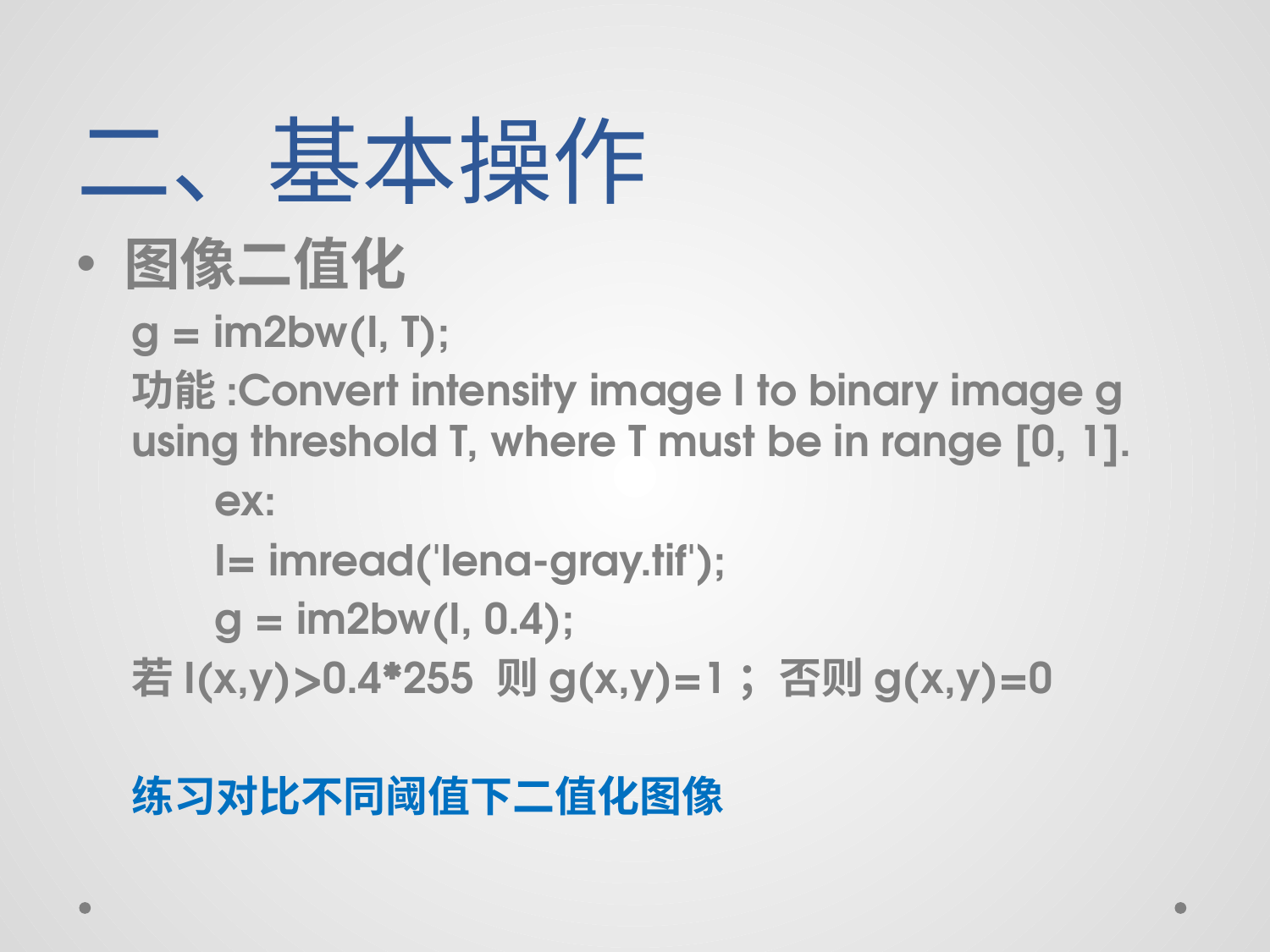

# 二、基本操作
图像二值化
g = im2bw(I, T);
功能:Convert intensity image I to binary image g using threshold T, where T must be in range [0, 1].
       ex:
       I= imread('lena-gray.tif');
       g = im2bw(I, 0.4);
若I(x,y)>0.4*255 则g(x,y)=1；否则g(x,y)=0

练习对比不同阈值下二值化图像